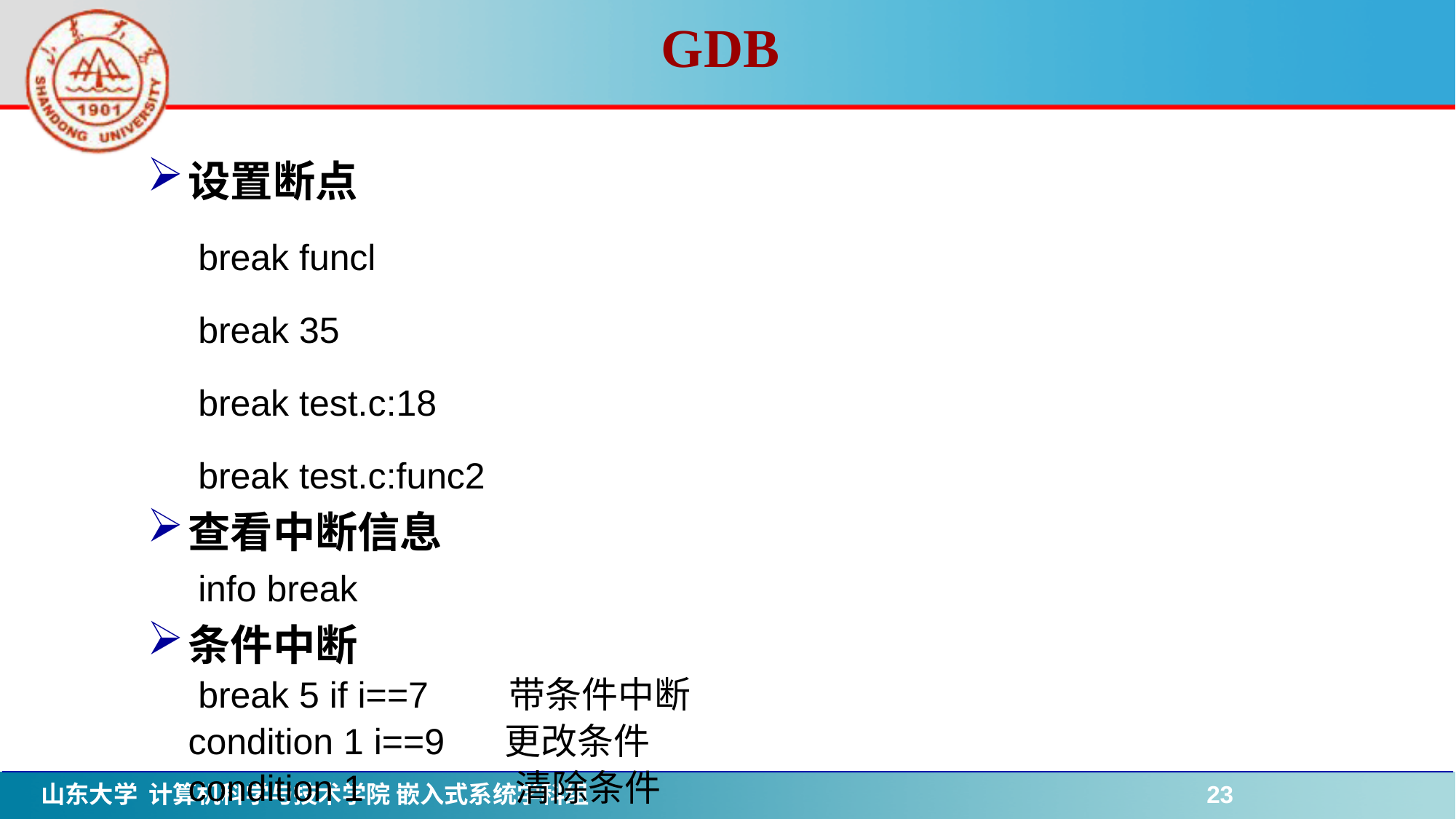

# GDB
设置断点
     break funcl
     break 35
     break test.c:18
     break test.c:func2
查看中断信息
     info break
条件中断
     break 5 if i==7       带条件中断
	condition 1 i==9     更改条件
	condition 1		清除条件